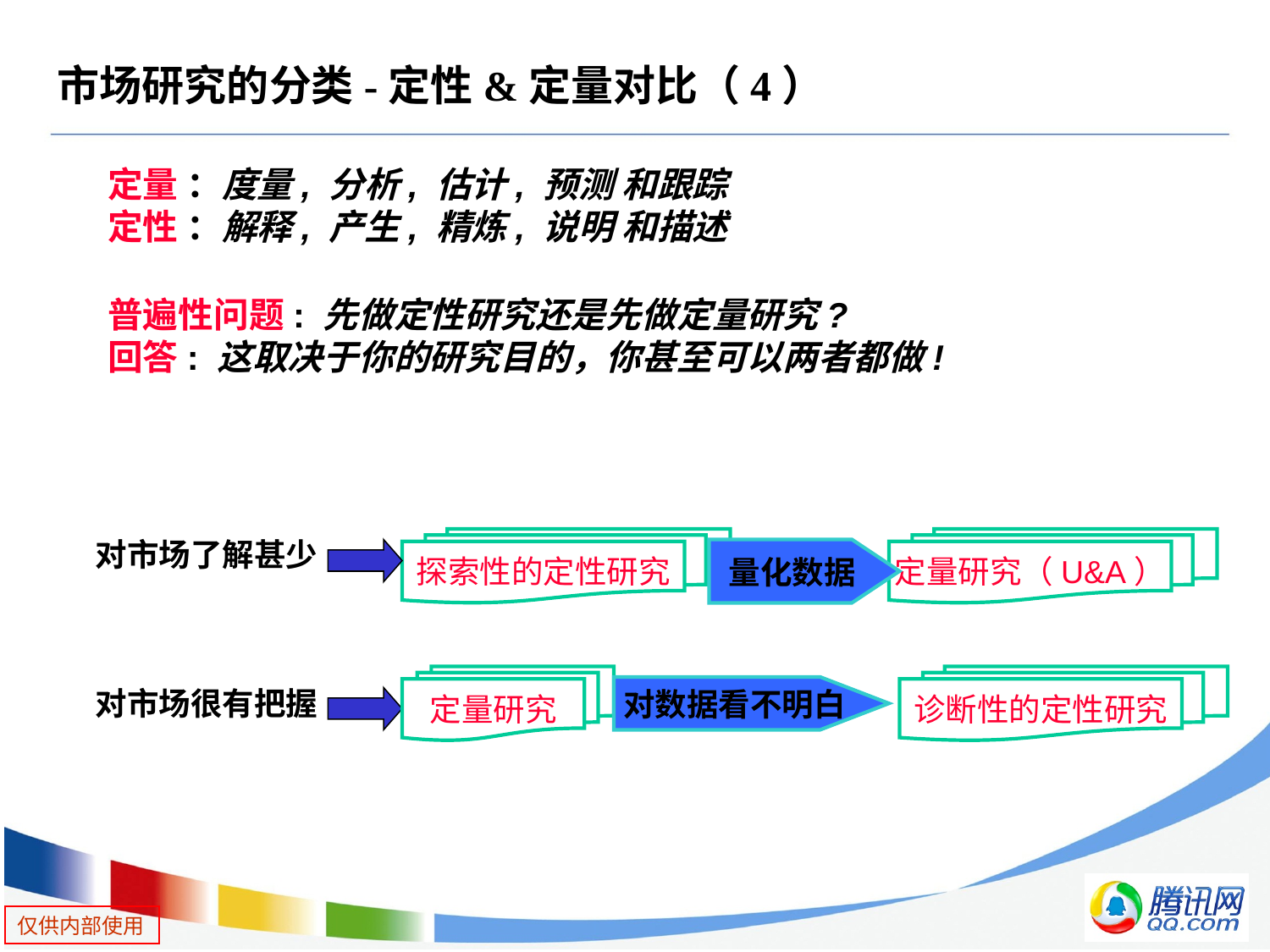

市场研究的分类-定性&定量对比（4）
定量 ：度量, 分析, 估计, 预测 和跟踪
定性 ：解释, 产生, 精炼, 说明 和描述

普遍性问题: 先做定性研究还是先做定量研究?
回答: 这取决于你的研究目的，你甚至可以两者都做!
对市场了解甚少
探索性的定性研究
定量研究（U&A）

量化数据
定量研究
诊断性的定性研究
对市场很有把握
对数据看不明白